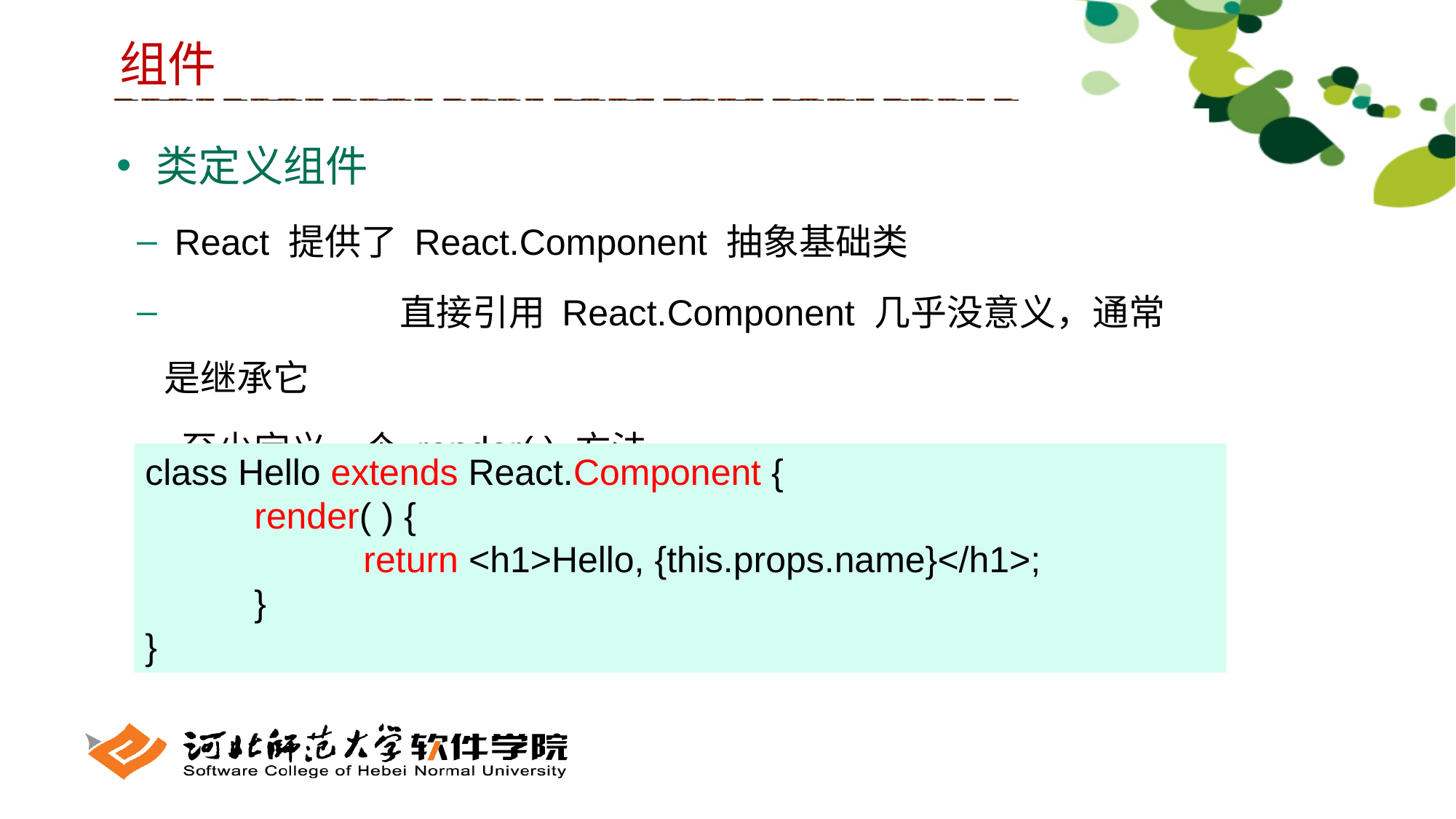

组件
 类定义组件
 React 提供了 React.Component 抽象基础类
		 直接引用 React.Component 几乎没意义，通常是继承它
 至少定义一个 render( ) 方法
class Hello extends React.Component {
	render( ) {
		return <h1>Hello, {this.props.name}</h1>;
	}
}